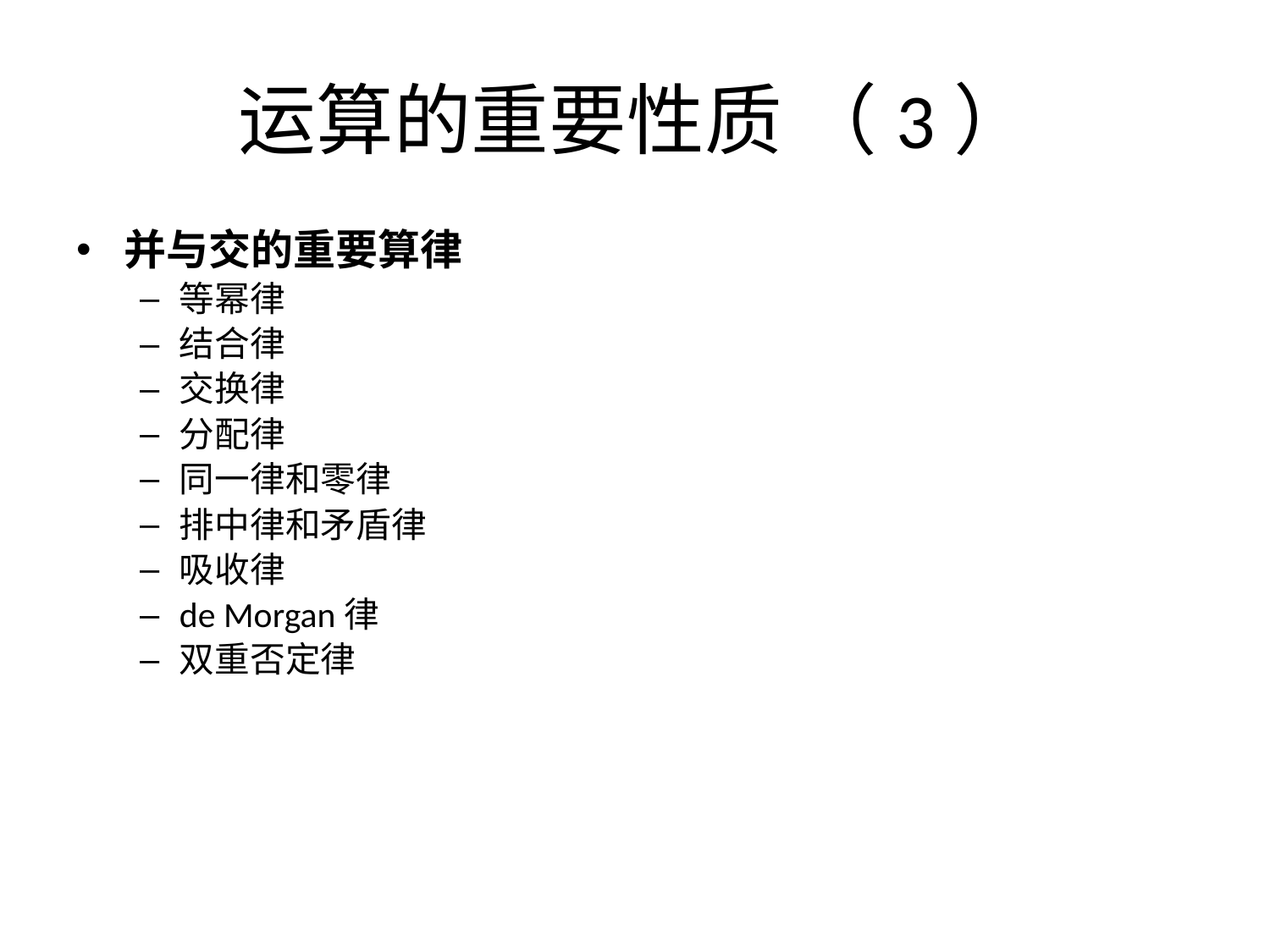

# 运算的重要性质 （3）
并与交的重要算律
等幂律
结合律
交换律
分配律
同一律和零律
排中律和矛盾律
吸收律
de Morgan律
双重否定律